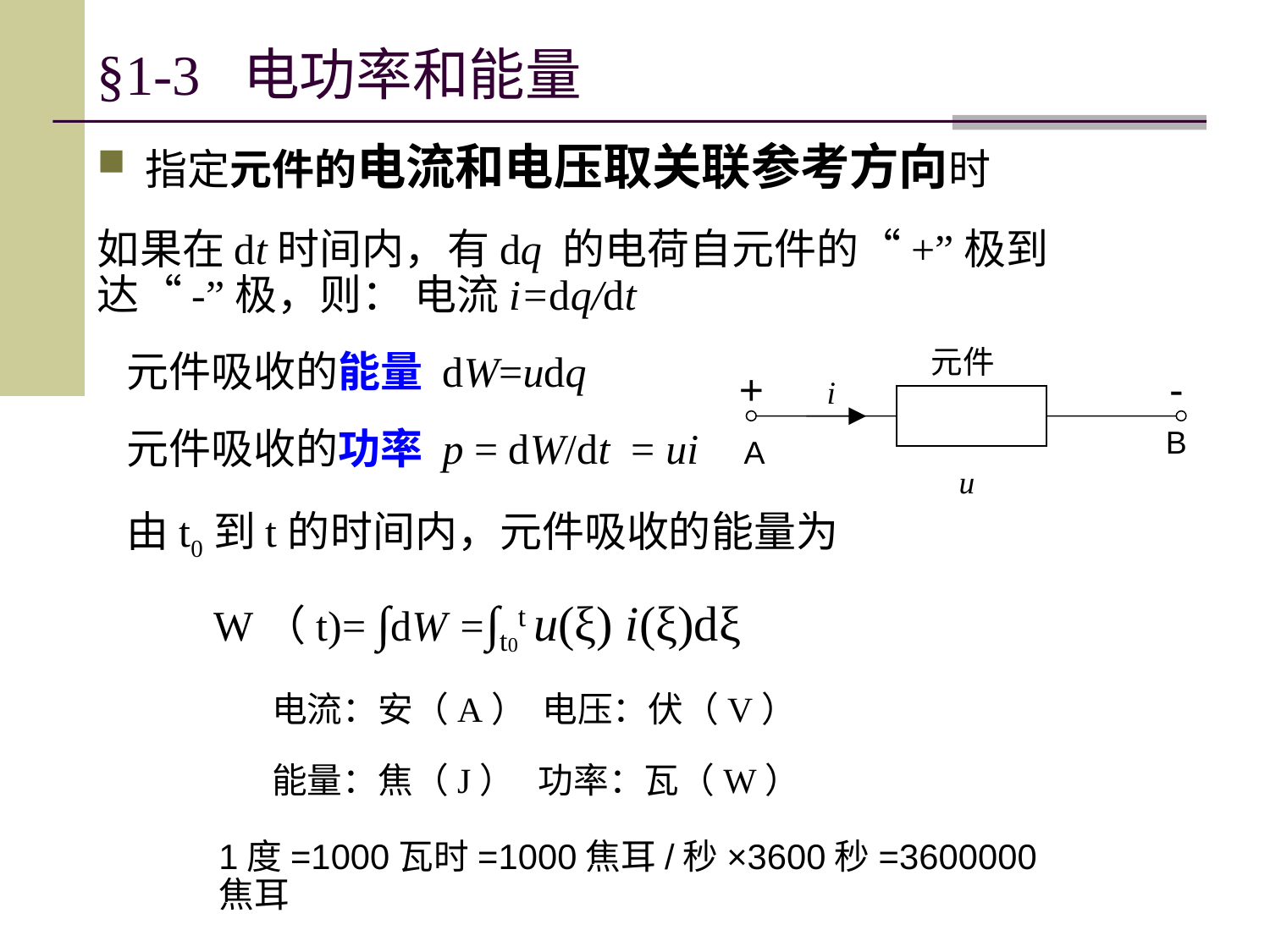

# §1-3  电功率和能量
指定元件的电流和电压取关联参考方向时
如果在dt时间内，有dq 的电荷自元件的“+”极到达“-”极，则： 电流i=dq/dt
  元件吸收的能量 dW=udq
  元件吸收的功率 p = dW/dt  = ui
  由t0到t的时间内，元件吸收的能量为
           W（t)= ∫dW =∫t0t u(ξ) i(ξ)dξ
    		电流：安（A）  电压：伏（V）
    		能量：焦（J）   功率：瓦（W）
元件
+
-
i

B
A
u

1度=1000瓦时=1000焦耳/秒×3600秒=3600000焦耳